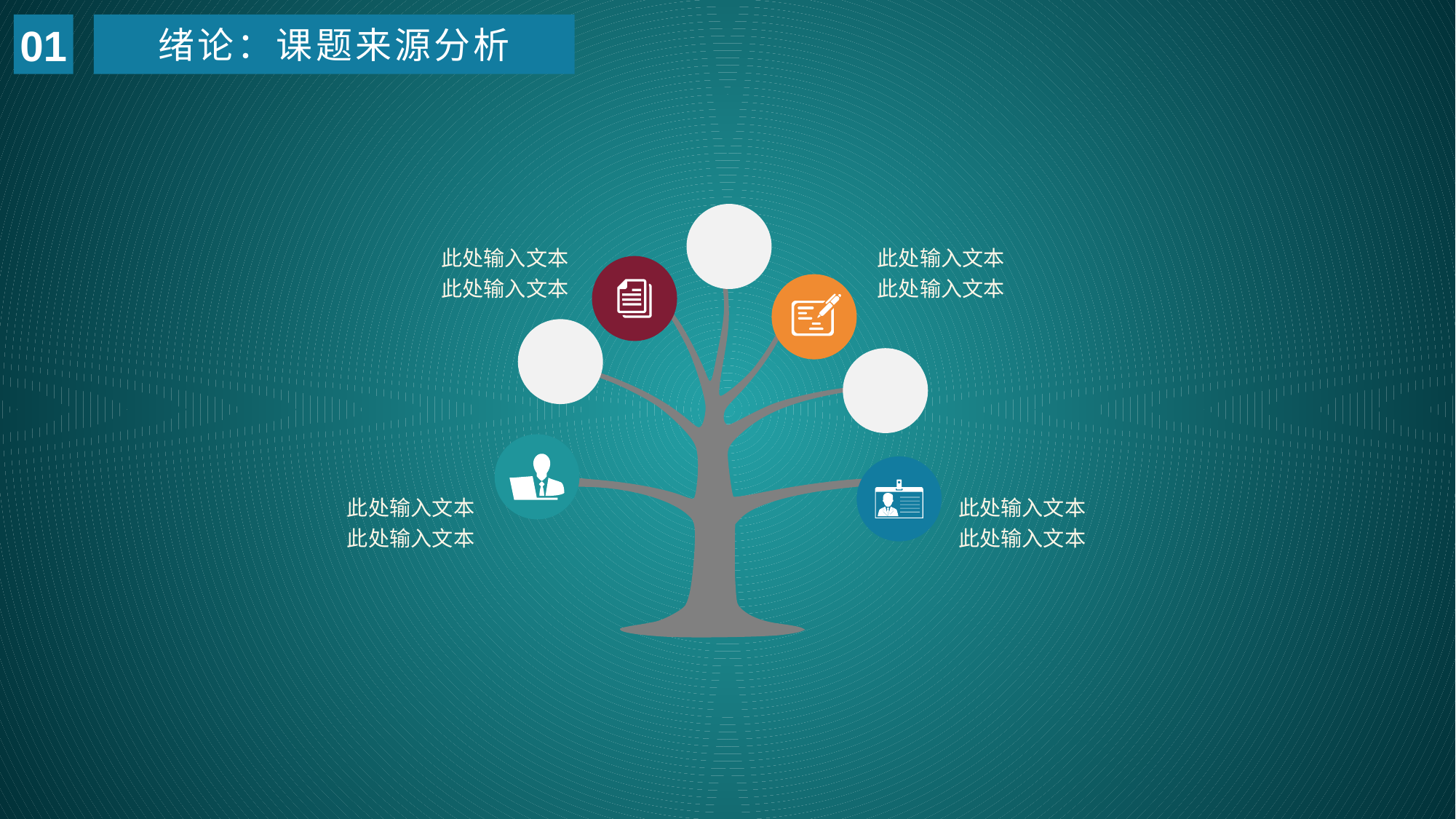

01
绪论：课题来源分析

此处输入文本
此处输入文本
此处输入文本
此处输入文本

此处输入文本
此处输入文本
此处输入文本
此处输入文本